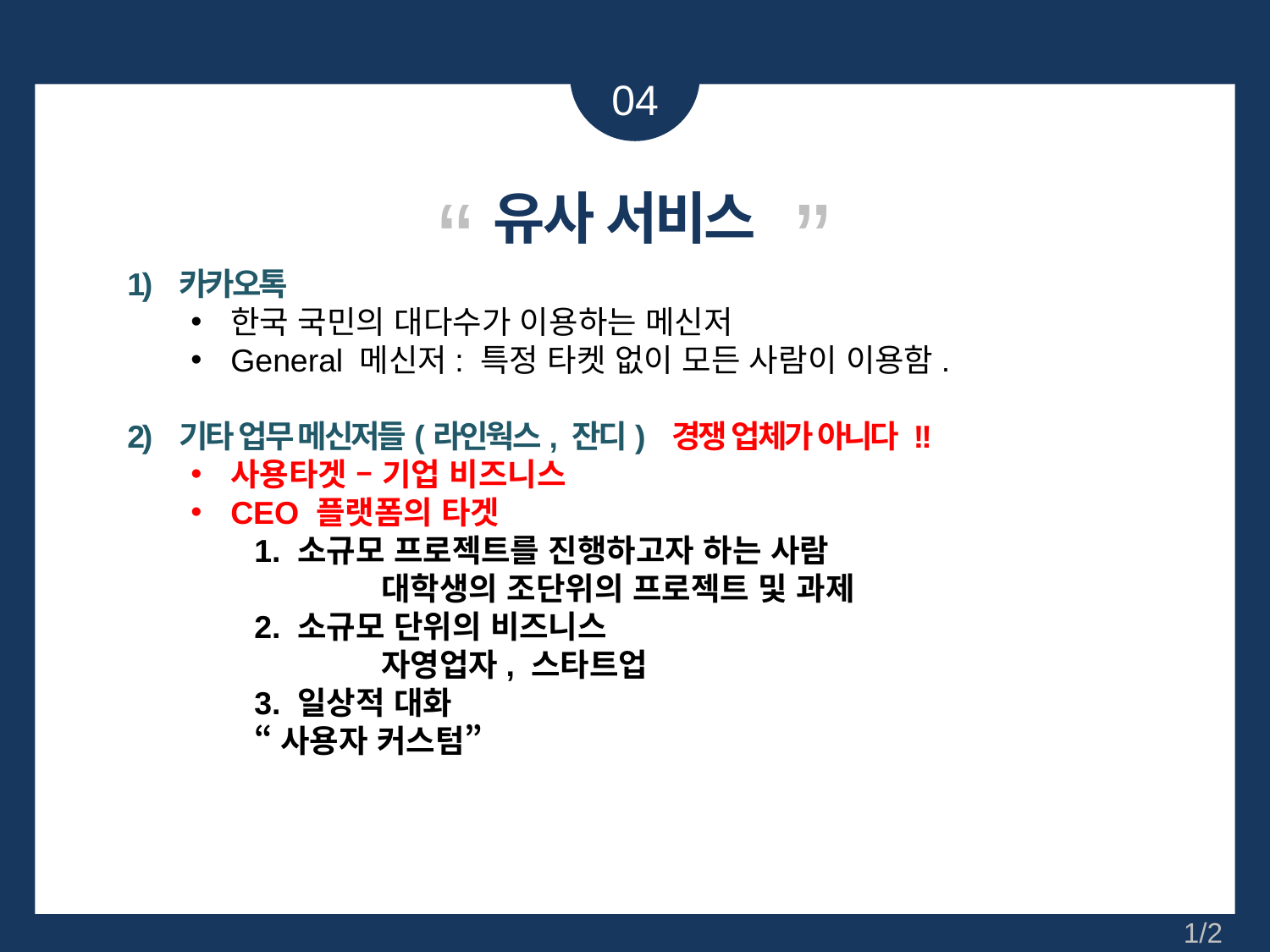

04
“           ”
유사 서비스
1)   카카오톡
한국 국민의 대다수가 이용하는 메신저
General 메신저: 특정 타켓 없이 모든 사람이 이용함.

2)   기타 업무 메신저들(라인웍스, 잔디)   경쟁 업체가 아니다 !!
사용타겟 – 기업 비즈니스
CEO 플랫폼의 타겟
1. 소규모 프로젝트를 진행하고자 하는 사람
	대학생의 조단위의 프로젝트 및 과제
2. 소규모 단위의 비즈니스
	자영업자, 스타트업
3. 일상적 대화
“사용자 커스텀”

1/2